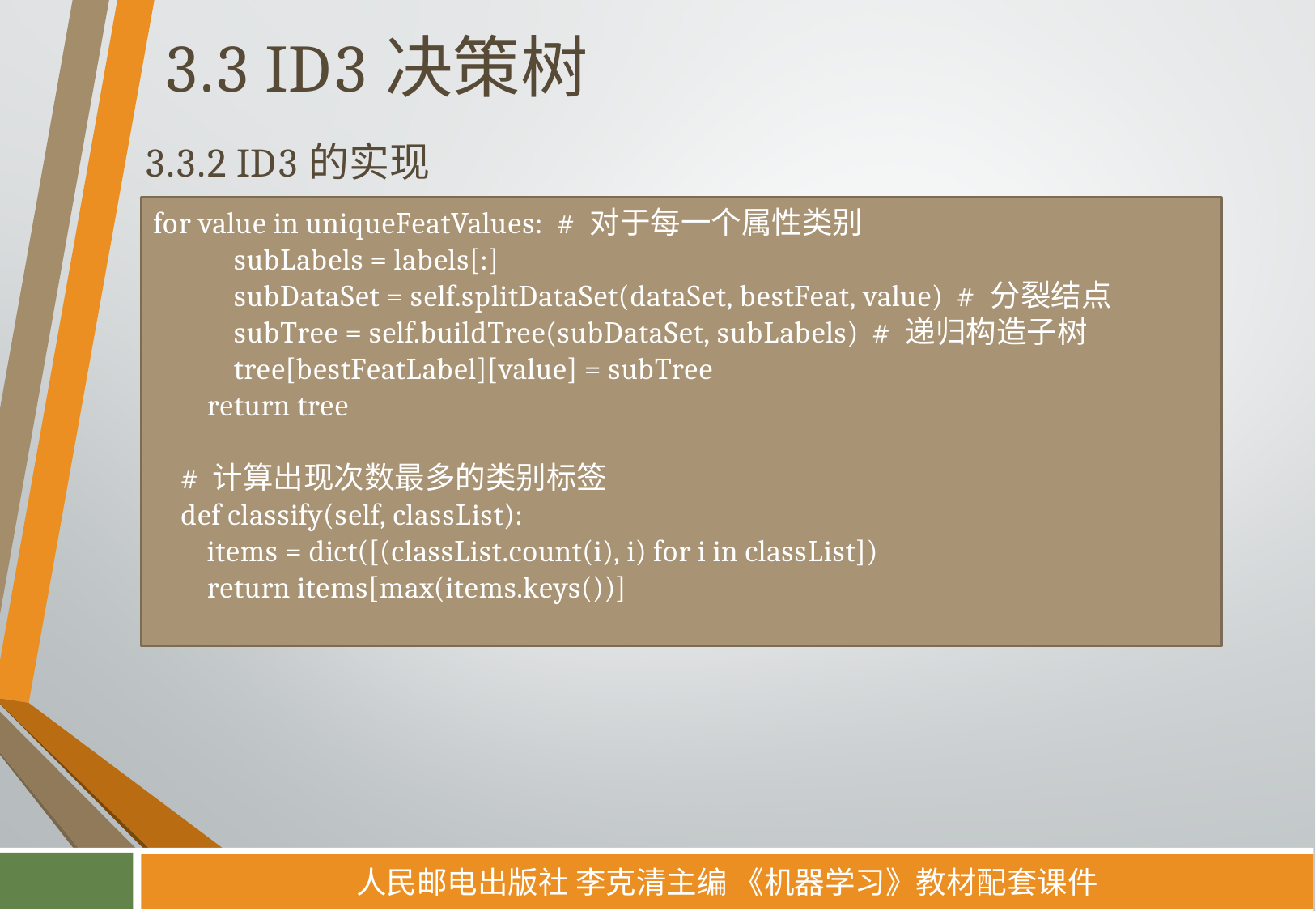

# 3.3 ID3决策树
3.3.2 ID3的实现
for value in uniqueFeatValues:  # 对于每一个属性类别
            subLabels = labels[:]
            subDataSet = self.splitDataSet(dataSet, bestFeat, value)  # 分裂结点
            subTree = self.buildTree(subDataSet, subLabels)  # 递归构造子树
            tree[bestFeatLabel][value] = subTree
        return tree

    # 计算出现次数最多的类别标签
    def classify(self, classList):
        items = dict([(classList.count(i), i) for i in classList])
        return items[max(items.keys())]